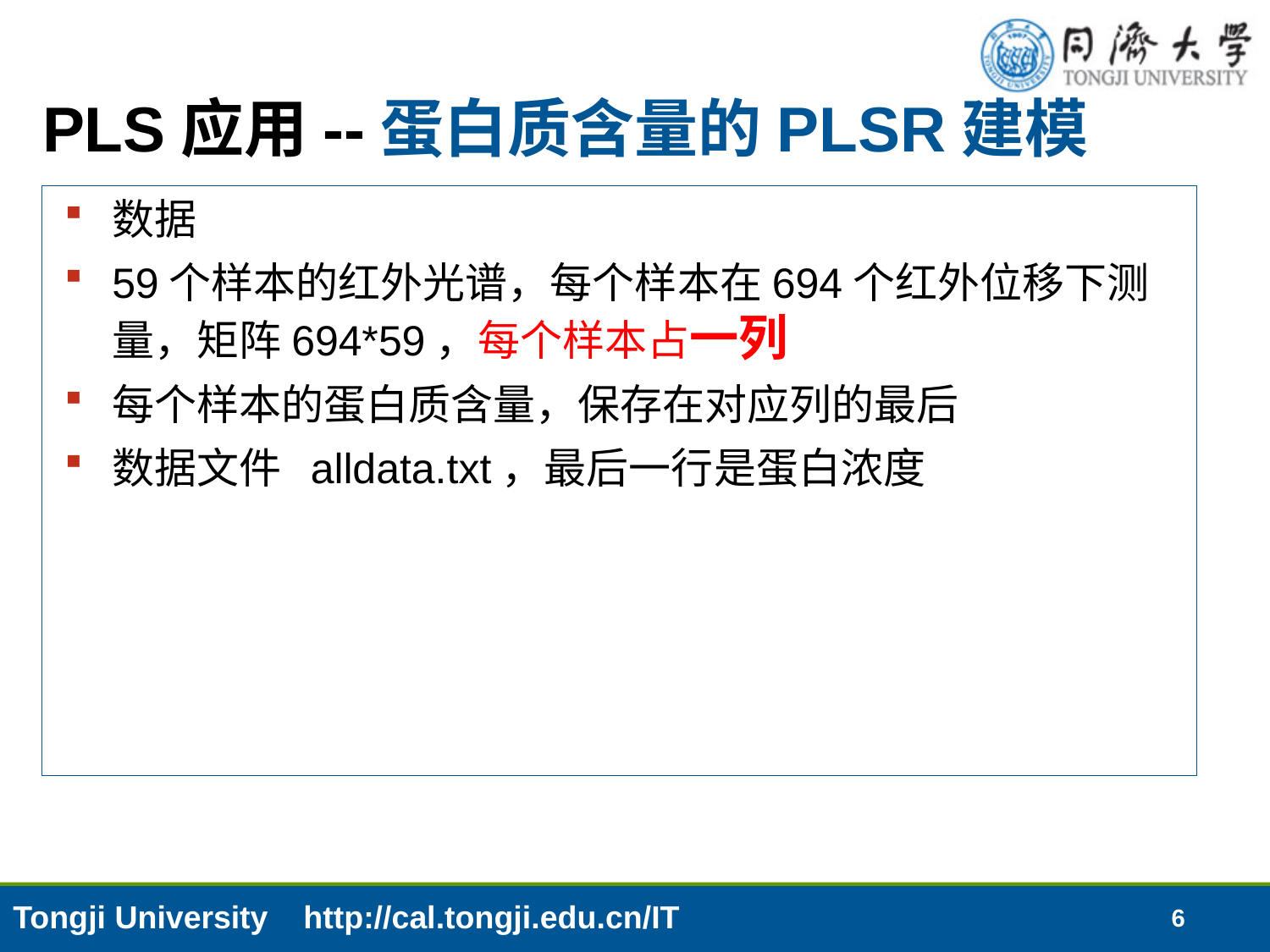

# PLS应用--蛋白质含量的PLSR建模
数据
59个样本的红外光谱，每个样本在694个红外位移下测量，矩阵694*59，每个样本占一列
每个样本的蛋白质含量，保存在对应列的最后
数据文件  alldata.txt，最后一行是蛋白浓度